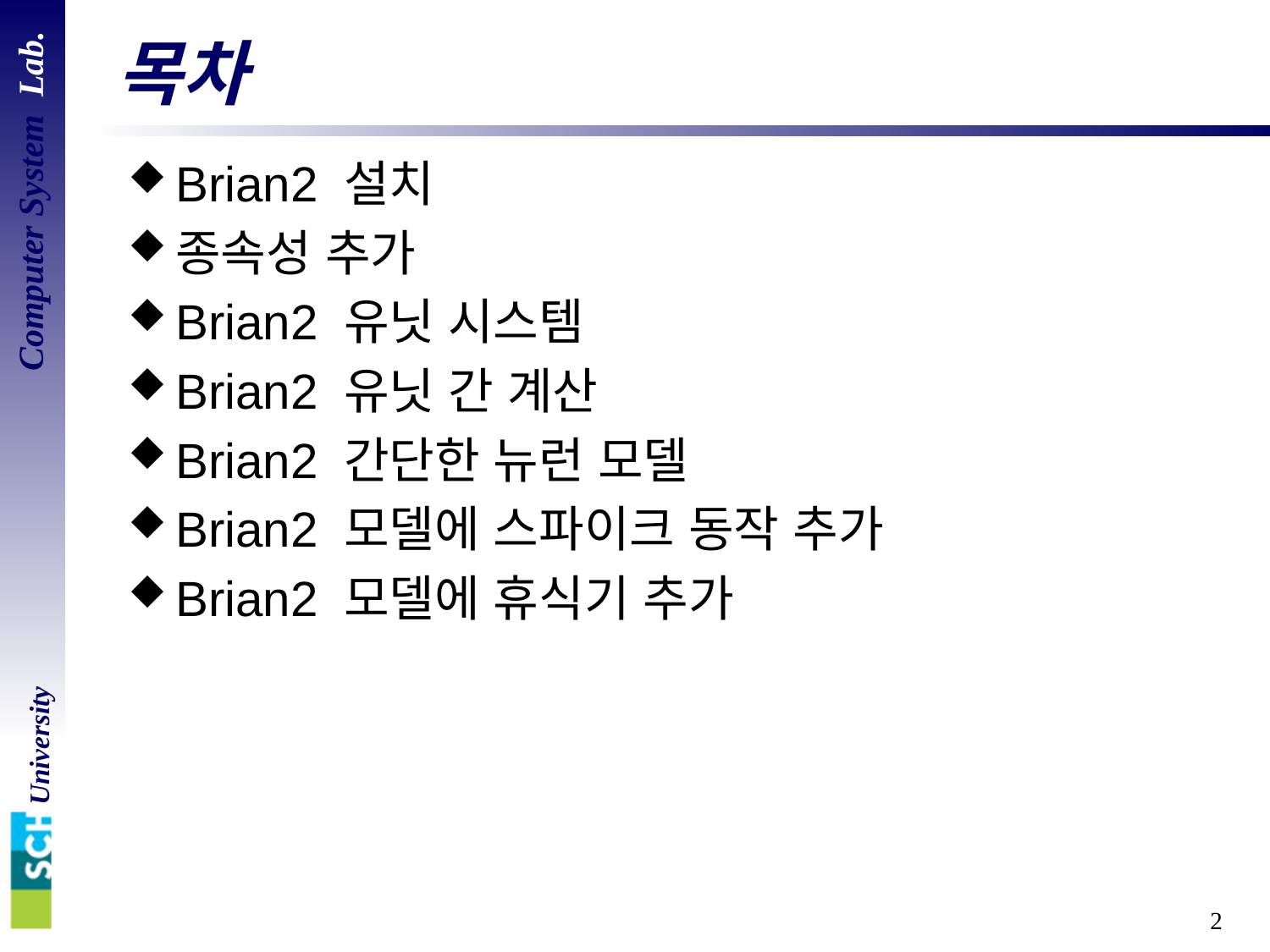

# 목차
Brian2 설치
종속성 추가
Brian2 유닛 시스템
Brian2 유닛 간 계산
Brian2 간단한 뉴런 모델
Brian2 모델에 스파이크 동작 추가
Brian2 모델에 휴식기 추가